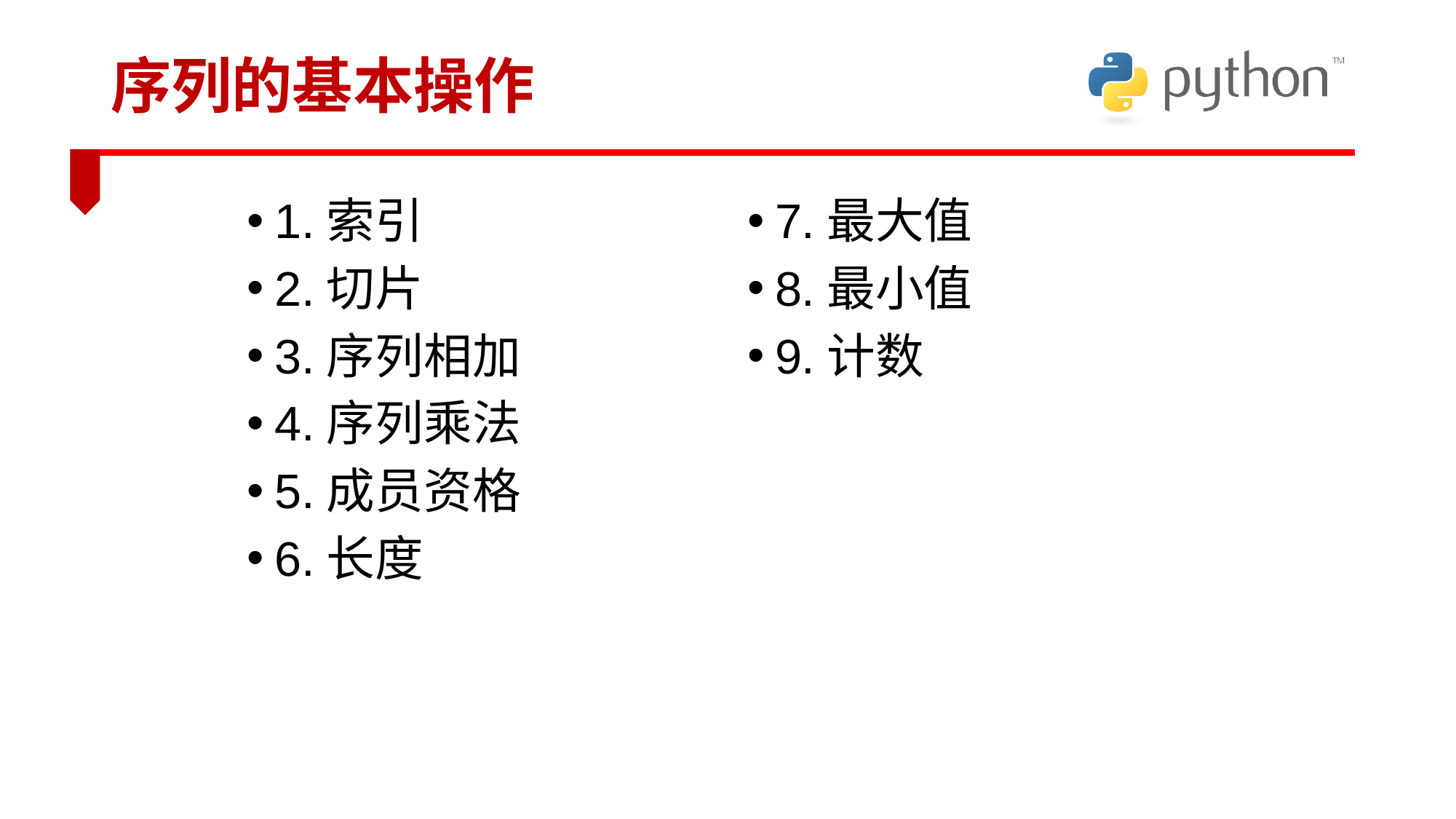

# 序列的基本操作
1.索引
2.切片
3.序列相加
4.序列乘法
5.成员资格
6.长度
7.最大值
8.最小值
9.计数